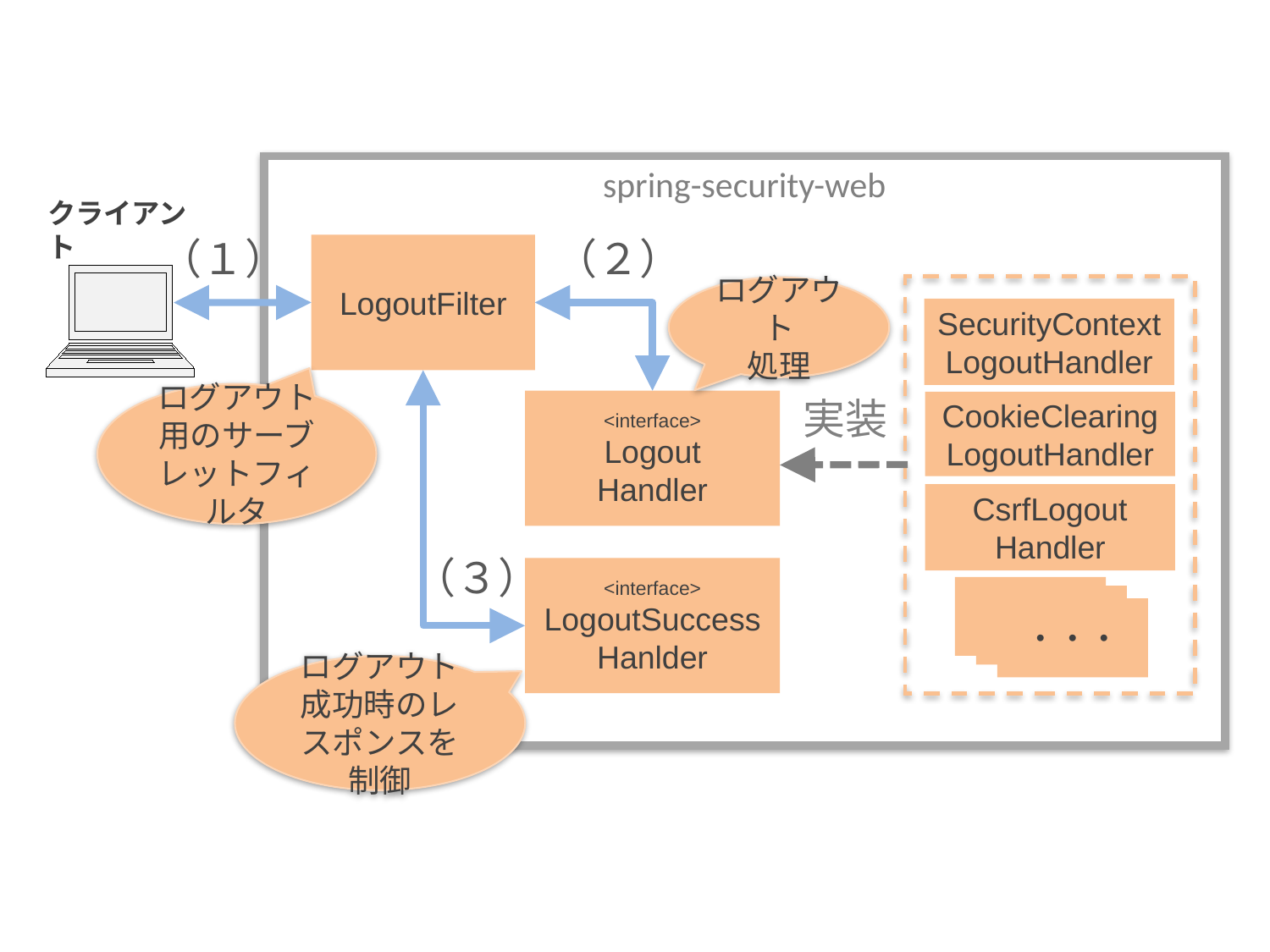

spring-security-web
クライアント
（１）
（２）
LogoutFilter

ログアウト
処理
SecurityContextLogoutHandler
ログアウト
用のサーブレットフィルタ
実装
<interface>
Logout
Handler
CookieClearing
LogoutHandler
CsrfLogout
Handler
（３）
<interface>
LogoutSuccess
Hanlder
・・・
・・・
・・・
ログアウト
成功時のレスポンスを制御